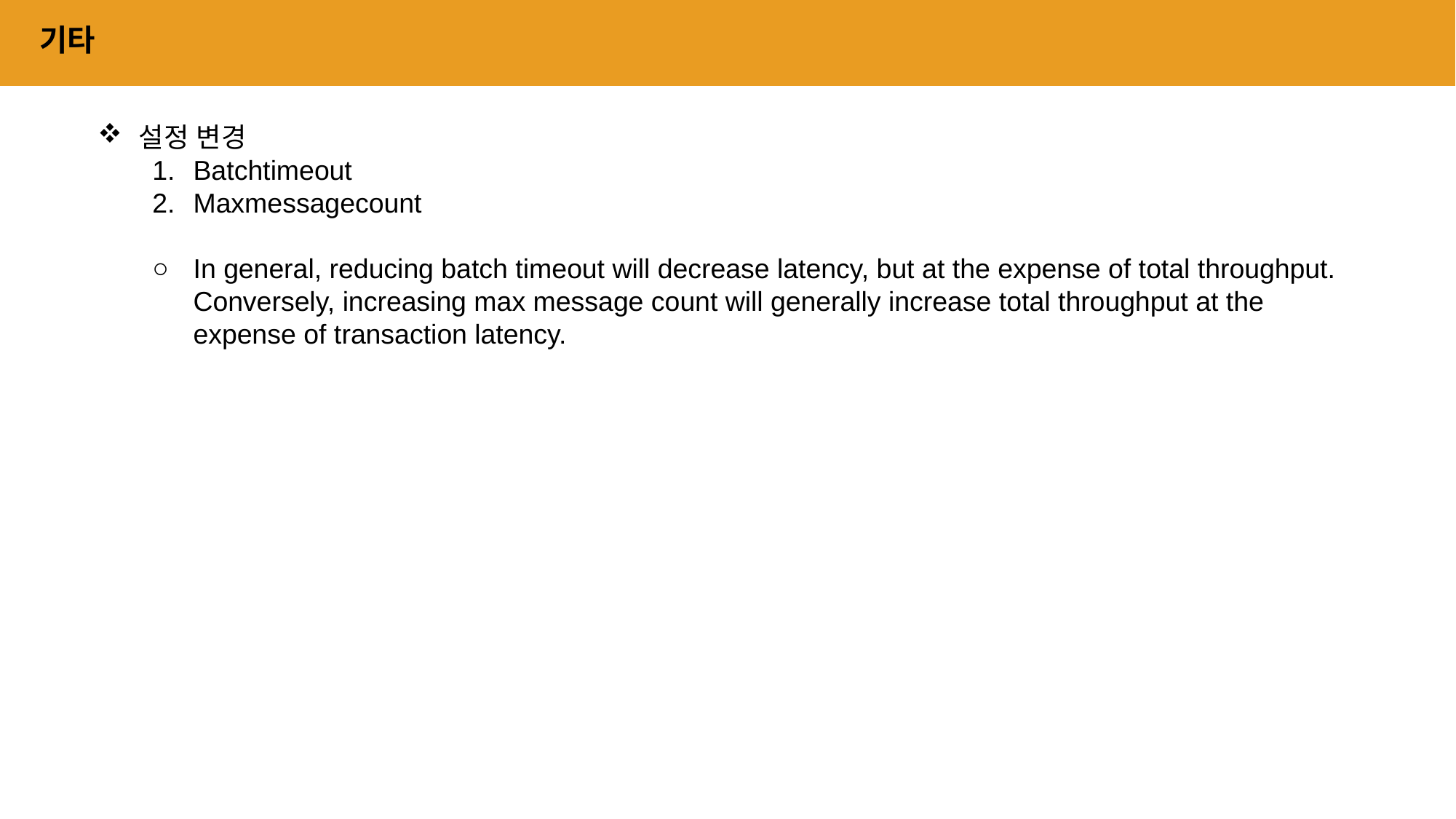

# 기타
설정 변경
Batchtimeout
Maxmessagecount

In general, reducing batch timeout will decrease latency, but at the expense of total throughput.  Conversely, increasing max message count will generally increase total throughput at the expense of transaction latency.